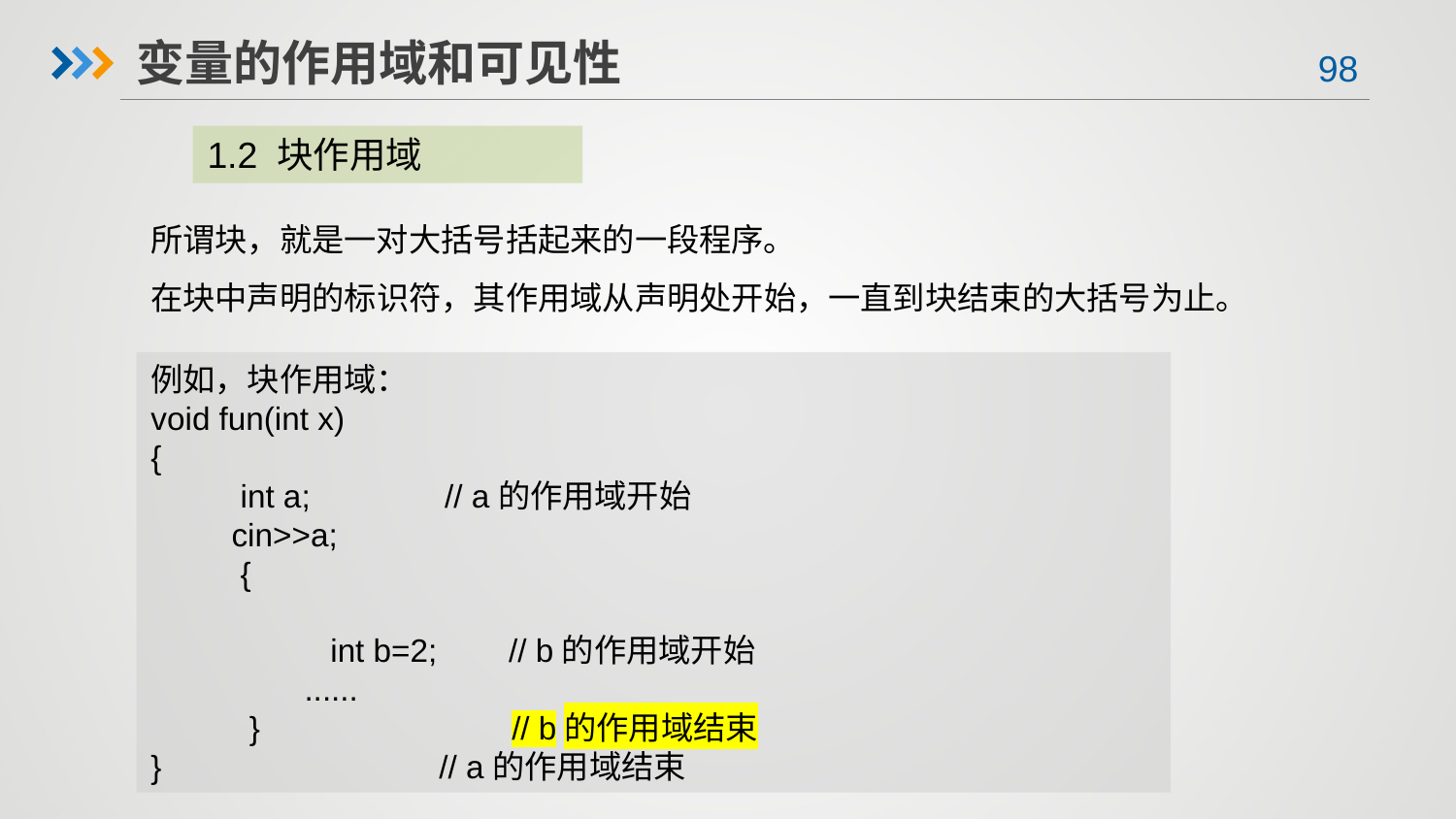

变量的作用域和可见性
1.2 块作用域
所谓块，就是一对大括号括起来的一段程序。
在块中声明的标识符，其作用域从声明处开始，一直到块结束的大括号为止。
例如，块作用域：
void fun(int x)
{
          int a;               // a的作用域开始
          cin>>a;
          {

                    int b=2;        // b的作用域开始
                    ......
           }                            // b的作用域结束
}                               // a的作用域结束